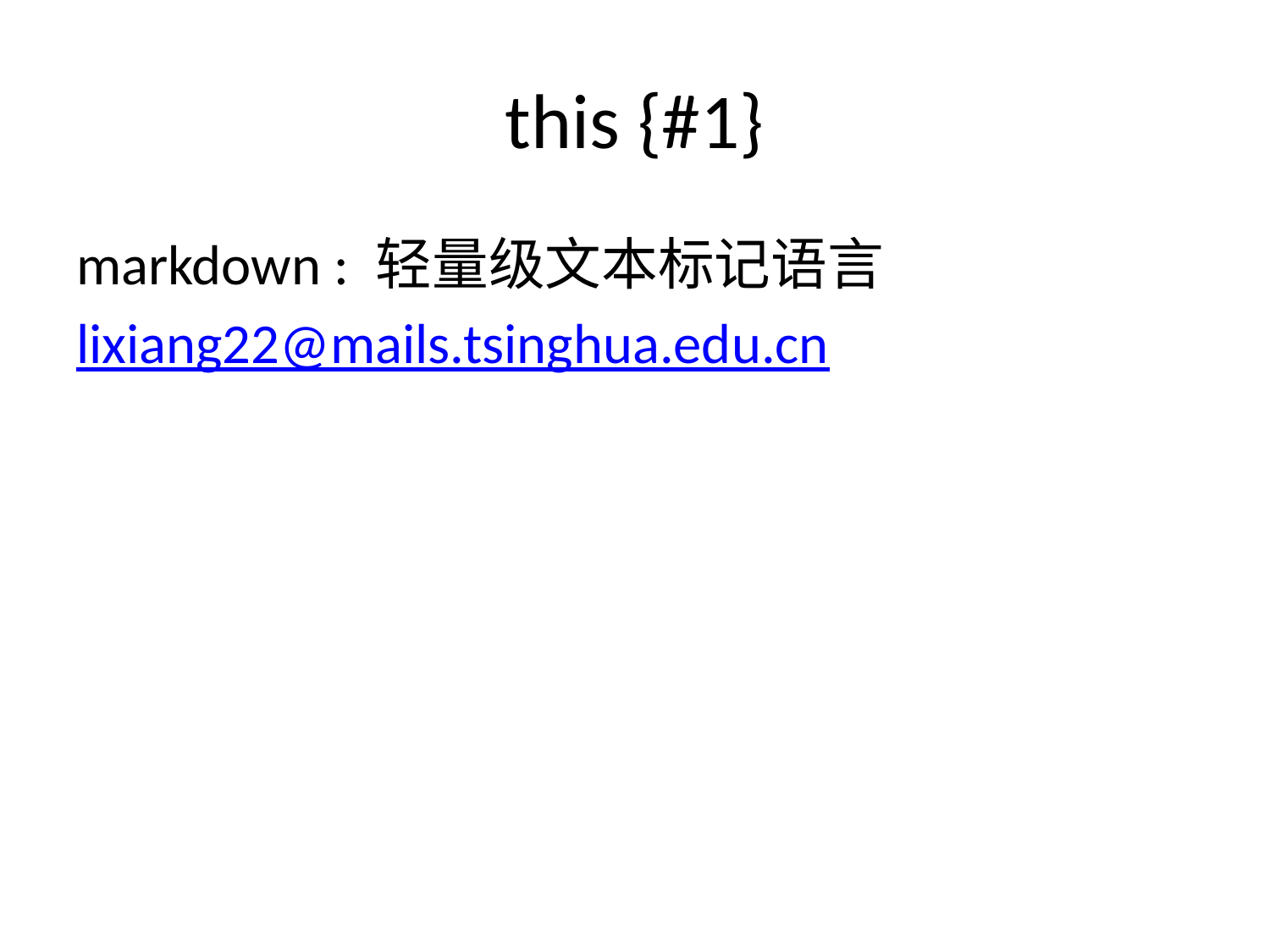

# this {#1}
markdown : 轻量级文本标记语言
lixiang22@mails.tsinghua.edu.cn